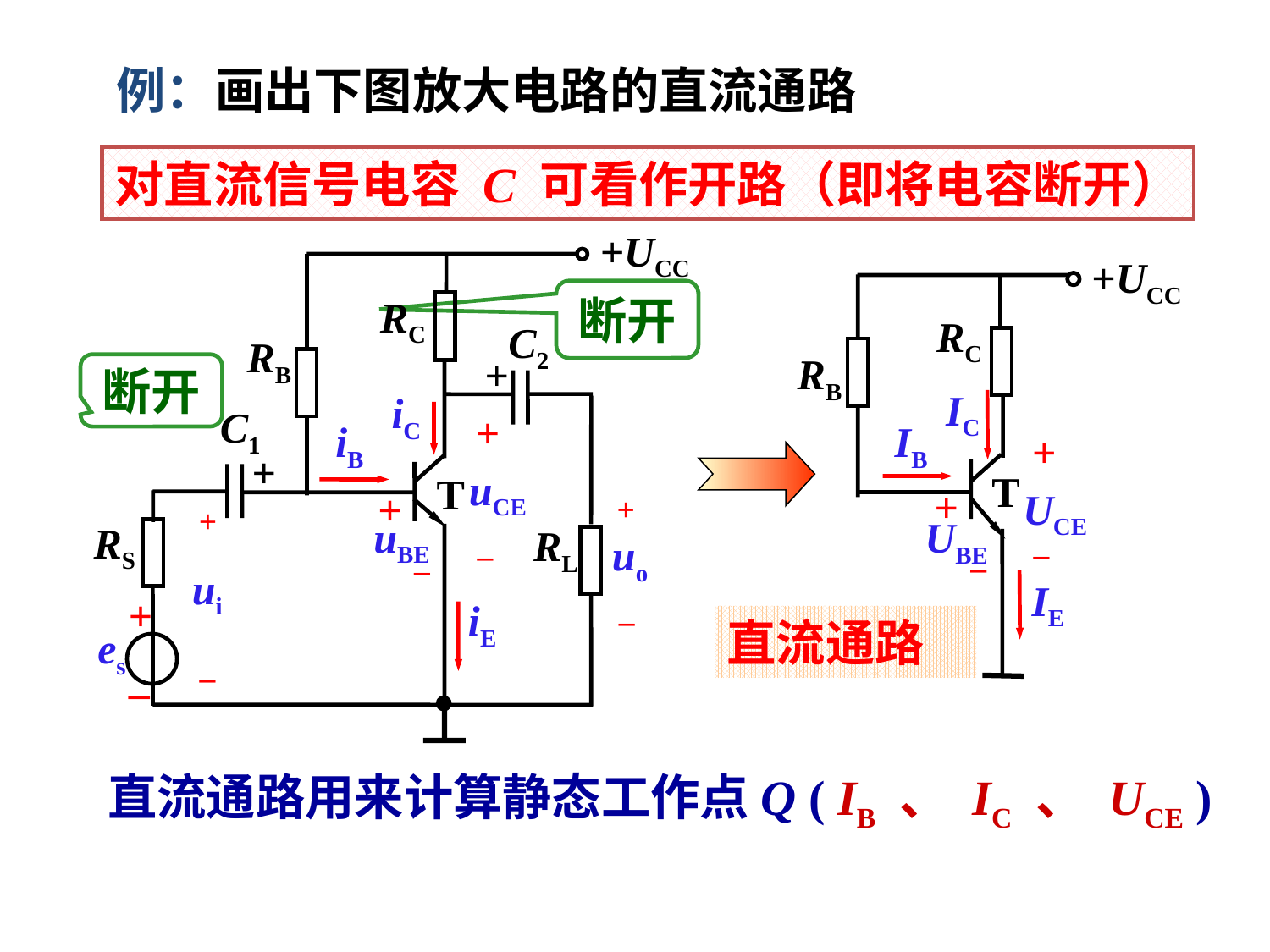

例：画出下图放大电路的直流通路
对直流信号电容 C 可看作开路（即将电容断开）
+UCC

RC

C2
RB
+

iC

C1
+

iB

+

uCE
T

+

+

+

uBE
RS
RL

uo

–
–
ui
+

iE

–

es

–
–

+UCC

RC

RB
IC

IB
+

T
+

UCE

UBE
–

–

IE

断开
断开

直流通路
直流通路用来计算静态工作点Q ( IB 、 IC 、 UCE )